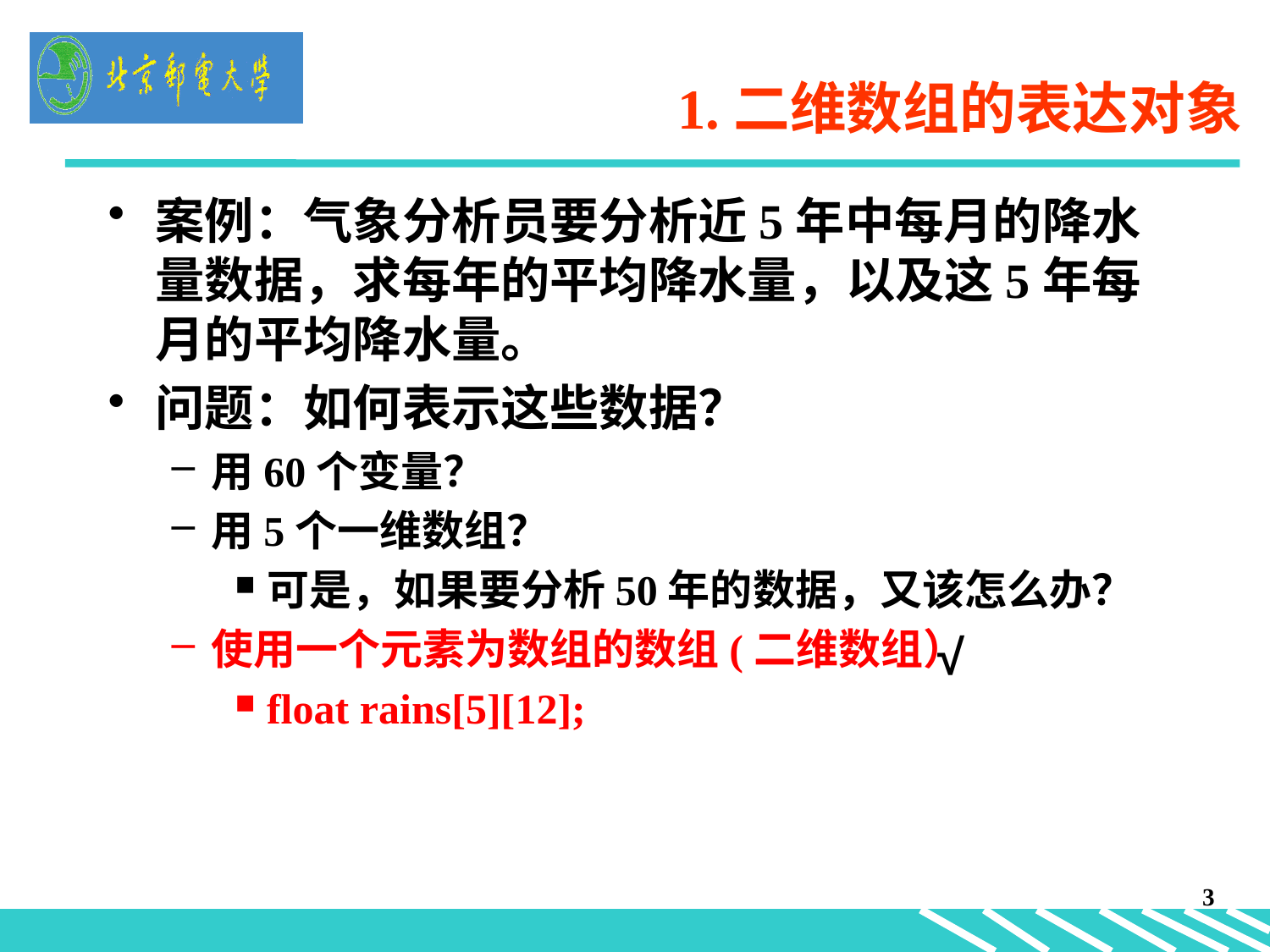

# 1.二维数组的表达对象
案例：气象分析员要分析近5年中每月的降水量数据，求每年的平均降水量，以及这5年每月的平均降水量。
问题：如何表示这些数据？
用60个变量？
用5个一维数组？
可是，如果要分析50年的数据，又该怎么办？
使用一个元素为数组的数组(二维数组）
float rains[5][12];

√
3